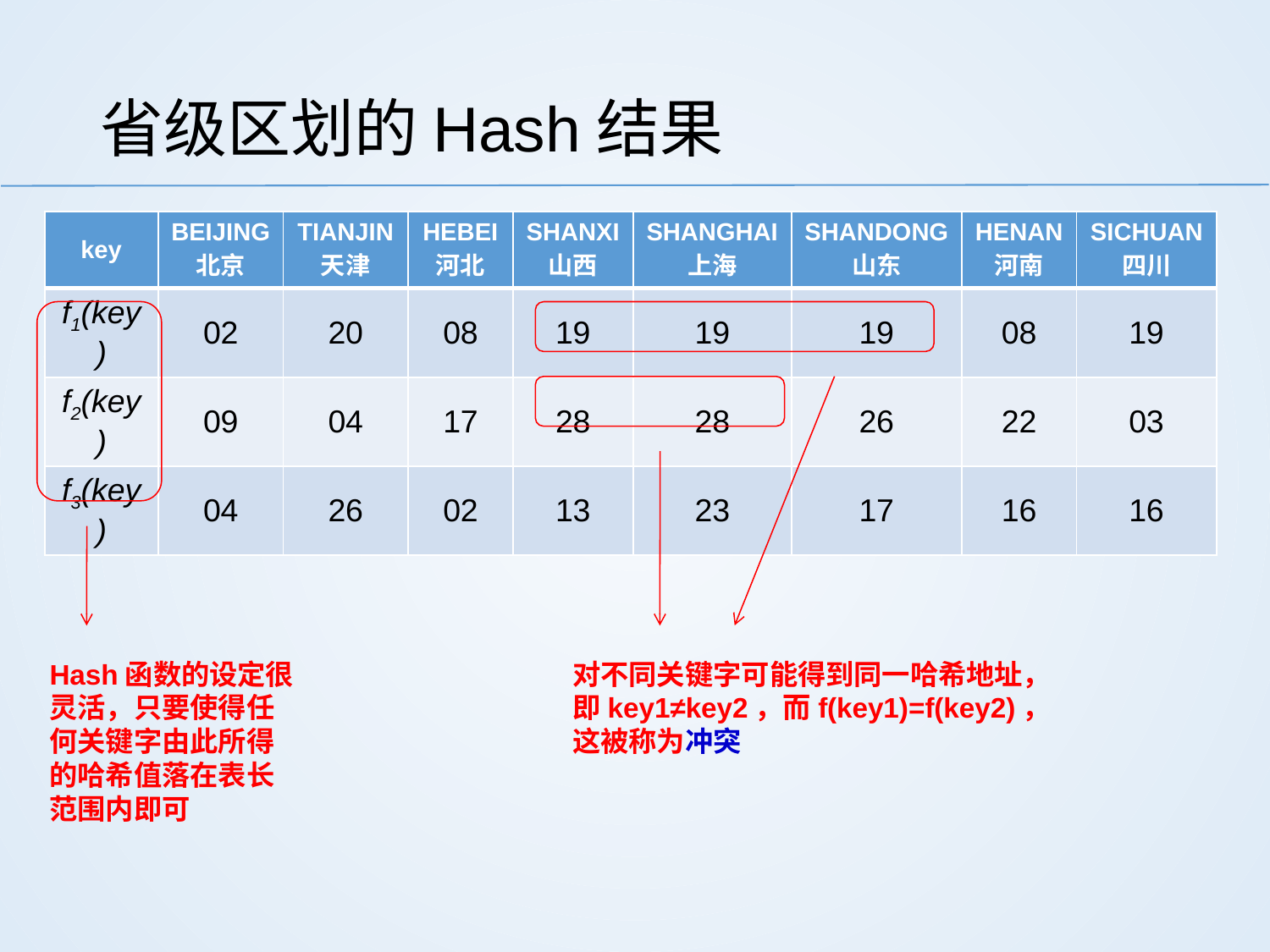

# 省级区划的Hash结果
| key | BEIJING 北京 | TIANJIN 天津 | HEBEI 河北 | SHANXI 山西 | SHANGHAI 上海 | SHANDONG 山东 | HENAN 河南 | SICHUAN 四川 |
| --- | --- | --- | --- | --- | --- | --- | --- | --- |
| f1(key) | 02 | 20 | 08 | 19 | 19 | 19 | 08 | 19 |
| f2(key) | 09 | 04 | 17 | 28 | 28 | 26 | 22 | 03 |
| f3(key) | 04 | 26 | 02 | 13 | 23 | 17 | 16 | 16 |

Hash函数的设定很灵活，只要使得任何关键字由此所得的哈希值落在表长范围内即可
对不同关键字可能得到同一哈希地址，即key1≠key2，而f(key1)=f(key2)，这被称为冲突
27